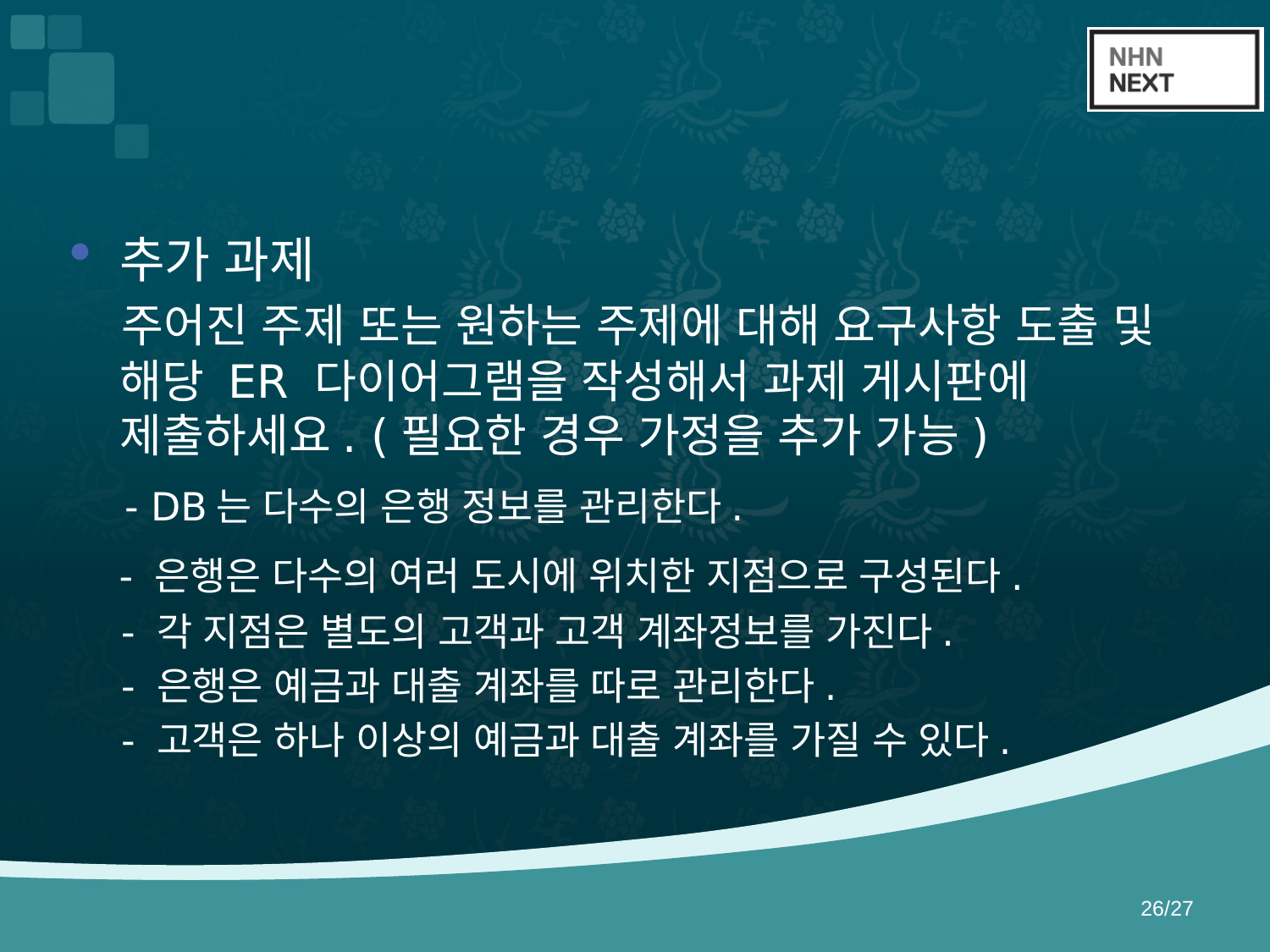

#
추가 과제
   주어진 주제 또는 원하는 주제에 대해 요구사항 도출 및 해당 ER 다이어그램을 작성해서 과제 게시판에 제출하세요. (필요한 경우 가정을 추가 가능)
    - DB는 다수의 은행 정보를 관리한다.
   - 은행은 다수의 여러 도시에 위치한 지점으로 구성된다.
    - 각 지점은 별도의 고객과 고객 계좌정보를 가진다.
    - 은행은 예금과 대출 계좌를 따로 관리한다.
    - 고객은 하나 이상의 예금과 대출 계좌를 가질 수 있다.
26/27